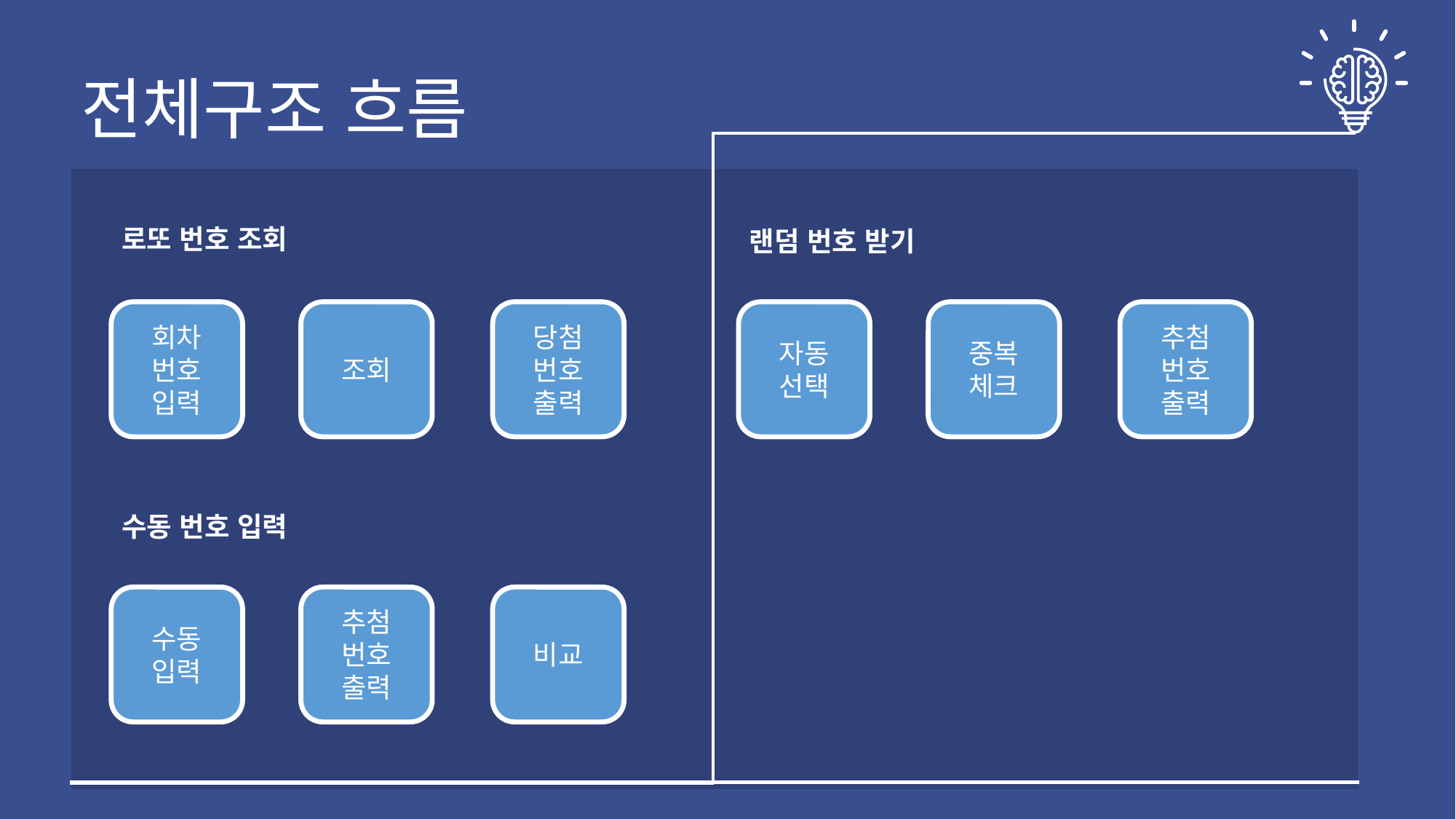

전체구조 흐름
로또 번호 조회
랜덤 번호 받기
중복
체크
추첨
번호
출력
조회
당첨
번호
출력
자동
선택
회차
번호
입력
수동 번호 입력
추첨
번호
출력
비교
수동
입력